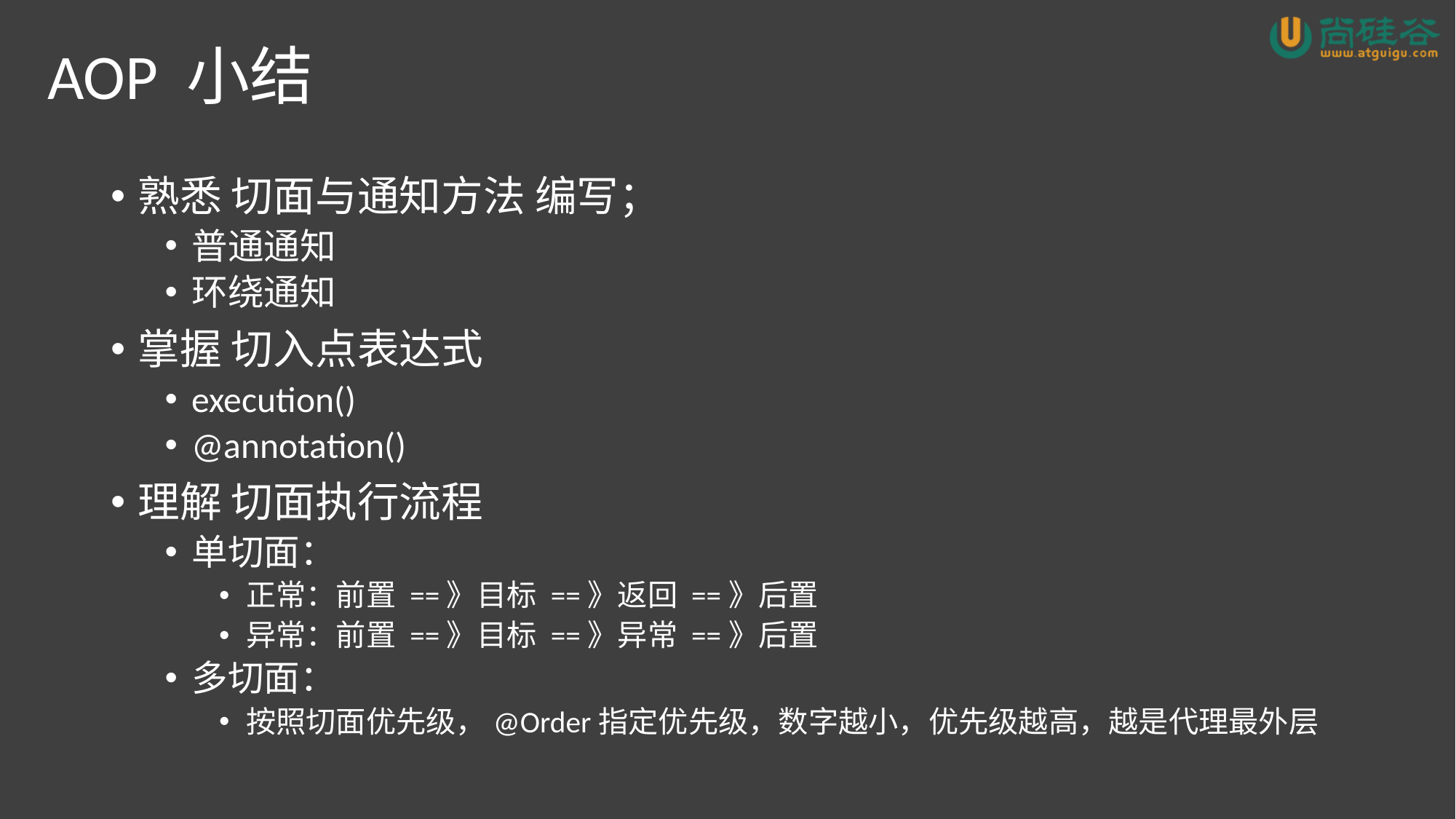

# AOP 小结
熟悉 切面与通知方法 编写；
普通通知
环绕通知
掌握 切入点表达式
execution()
@annotation()
理解 切面执行流程
单切面：
正常：前置 ==》目标 ==》返回 ==》后置
异常：前置 ==》目标 ==》异常 ==》后置
多切面：
按照切面优先级，@Order指定优先级，数字越小，优先级越高，越是代理最外层